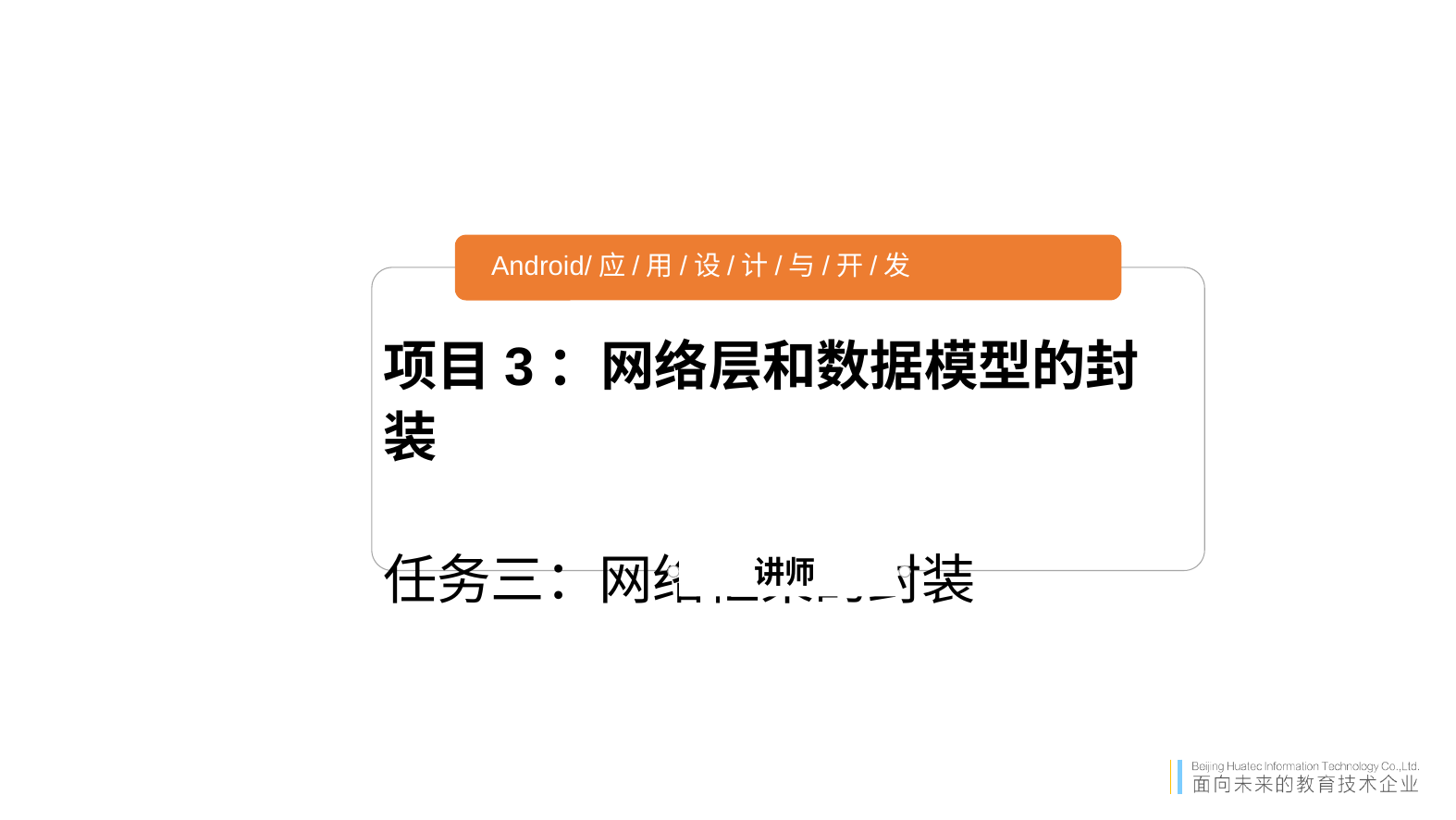

Android/应/用/设/计/与/开/发

项目3：网络层和数据模型的封装

任务三：网络框架的封装
讲师